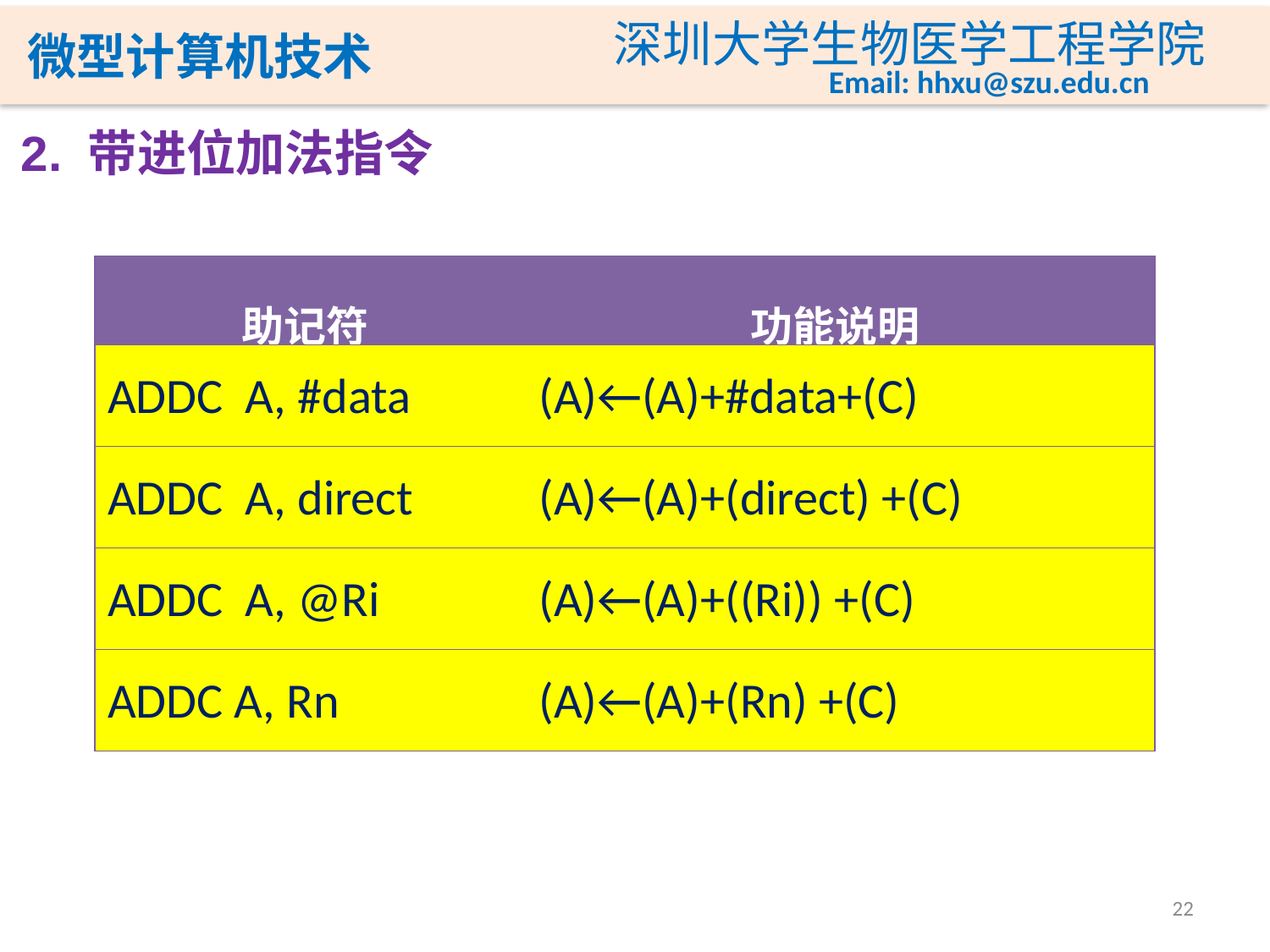

2. 带进位加法指令
| 助记符 | 功能说明 |
| --- | --- |
| ADDC A, #data | (A)←(A)+#data+(C) |
| ADDC A, direct | (A)←(A)+(direct) +(C) |
| ADDC A, @Ri | (A)←(A)+((Ri)) +(C) |
| ADDC A, Rn | (A)←(A)+(Rn) +(C) |
22